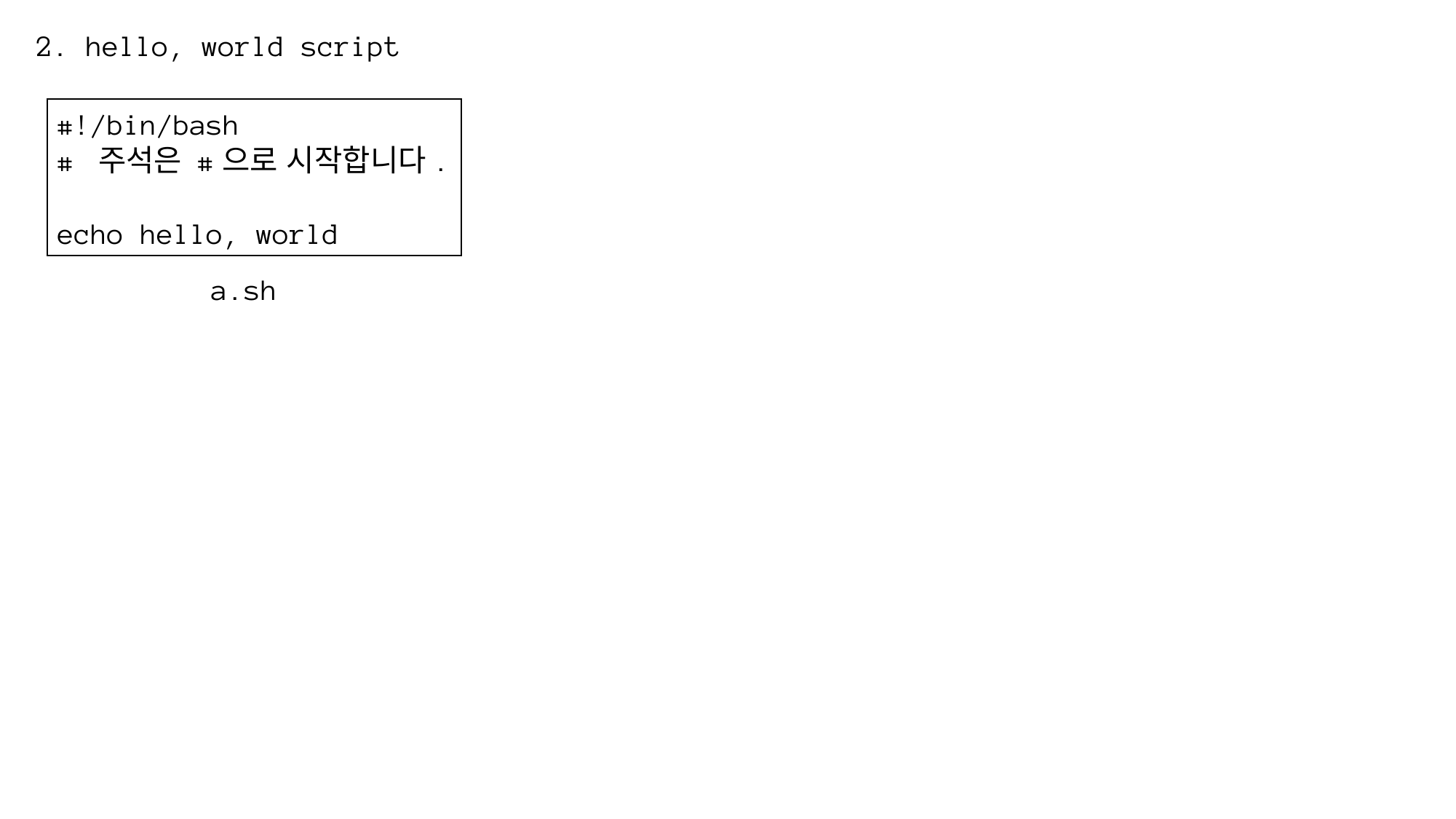

2. hello, world script
#!/bin/bash
# 주석은 #으로 시작합니다.

echo hello, world
a.sh